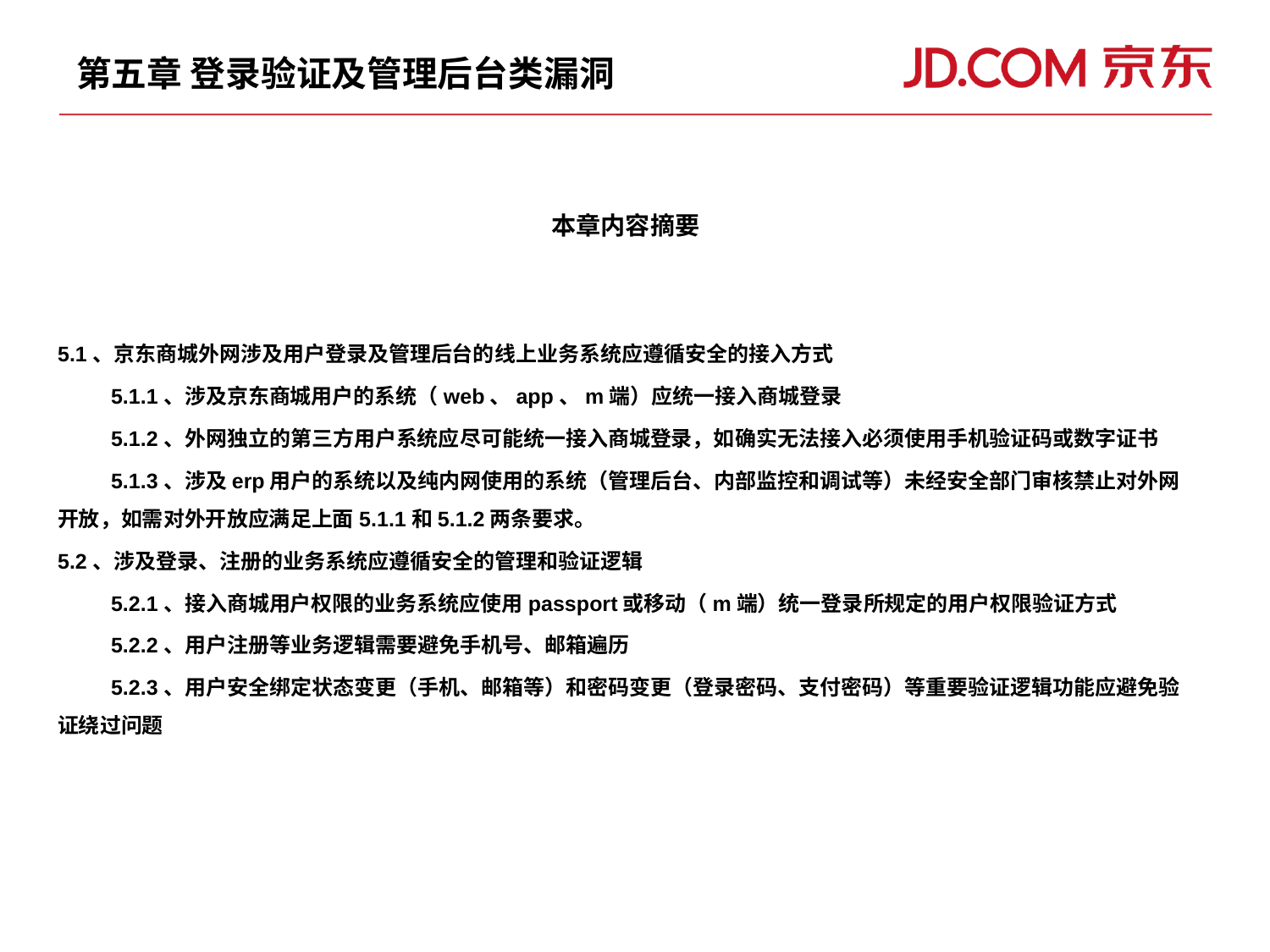

# 第五章 登录验证及管理后台类漏洞

本章内容摘要

5.1、京东商城外网涉及用户登录及管理后台的线上业务系统应遵循安全的接入方式
         5.1.1、涉及京东商城用户的系统（web、app、m端）应统一接入商城登录
         5.1.2、外网独立的第三方用户系统应尽可能统一接入商城登录，如确实无法接入必须使用手机验证码或数字证书
         5.1.3、涉及erp用户的系统以及纯内网使用的系统（管理后台、内部监控和调试等）未经安全部门审核禁止对外网开放，如需对外开放应满足上面5.1.1和5.1.2两条要求。
5.2、涉及登录、注册的业务系统应遵循安全的管理和验证逻辑
         5.2.1、接入商城用户权限的业务系统应使用passport或移动（m端）统一登录所规定的用户权限验证方式
         5.2.2、用户注册等业务逻辑需要避免手机号、邮箱遍历
         5.2.3、用户安全绑定状态变更（手机、邮箱等）和密码变更（登录密码、支付密码）等重要验证逻辑功能应避免验证绕过问题